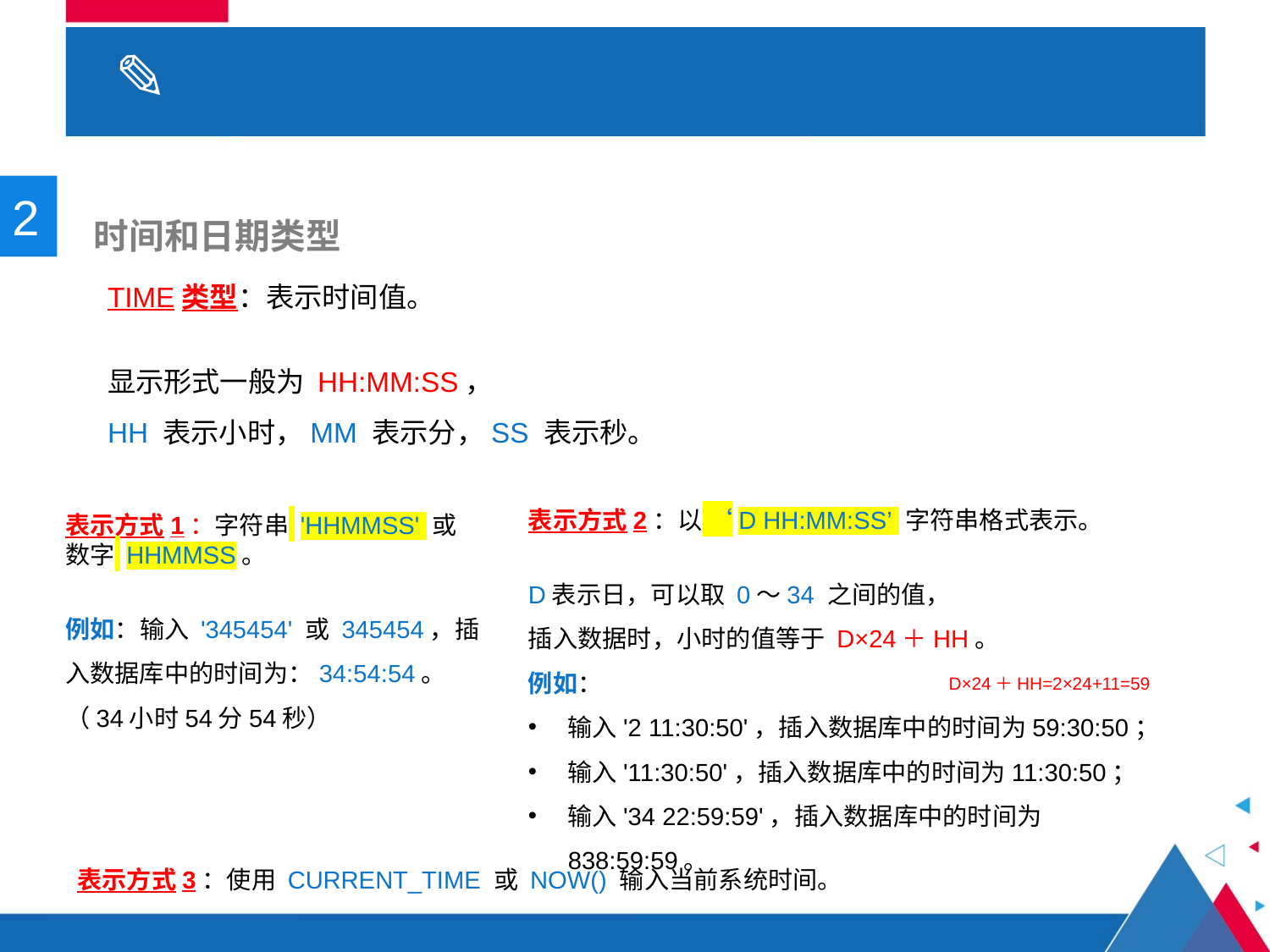

# 3.1 数据类型

2
  时间和日期类型
TIME类型：表示时间值。

显示形式一般为 HH:MM:SS，
HH 表示小时，MM 表示分，SS 表示秒。
表示方式2：以 ‘D HH:MM:SS’ 字符串格式表示。

D表示日，可以取 0～34 之间的值，
插入数据时，小时的值等于 D×24＋HH。
例如：
输入'2 11:30:50'，插入数据库中的时间为59:30:50；
输入'11:30:50'，插入数据库中的时间为11:30:50；
输入'34 22:59:59'，插入数据库中的时间为838:59:59。
表示方式1：字符串 'HHMMSS' 或
数字 HHMMSS。

例如：输入 '345454' 或 345454，插入数据库中的时间为：34:54:54。（34小时54分54秒）
D×24＋HH=2×24+11=59

表示方式3：使用 CURRENT_TIME 或 NOW() 输入当前系统时间。